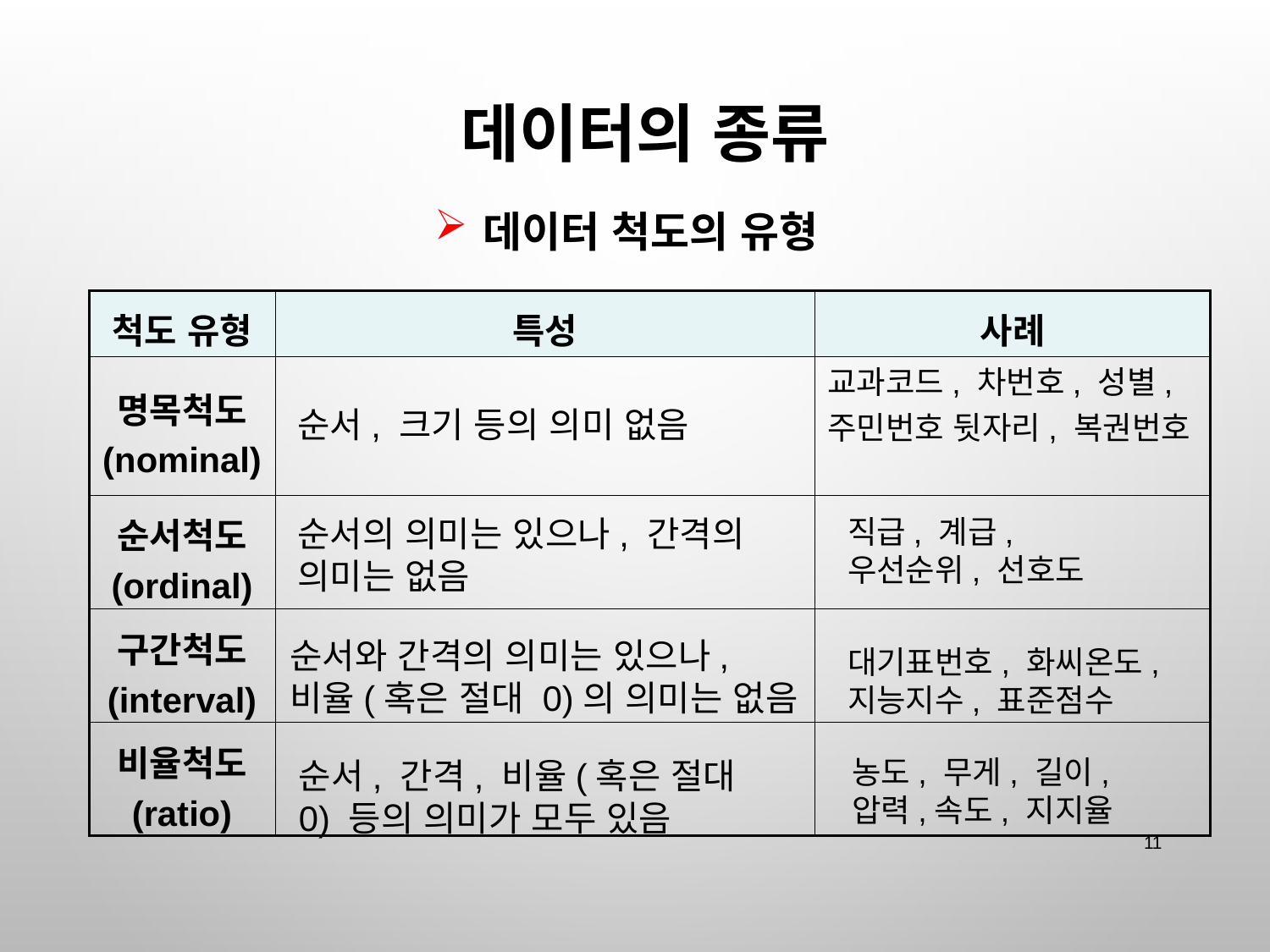

# 데이터의 종류
데이터 척도의 유형
| 척도 유형 | 특성 | 사례 |
| --- | --- | --- |
| 명목척도 (nominal) |  |  |
| 순서척도 (ordinal) |  |  |
| 구간척도 (interval) |  |  |
| 비율척도 (ratio) |  |  |
교과코드, 차번호, 성별,
주민번호 뒷자리, 복권번호
순서, 크기 등의 의미 없음
순서의 의미는 있으나, 간격의 의미는 없음
직급, 계급, 우선순위, 선호도
순서와 간격의 의미는 있으나, 비율(혹은 절대 0)의 의미는 없음
대기표번호, 화씨온도, 지능지수, 표준점수
농도, 무게, 길이, 압력,속도, 지지율
순서, 간격, 비율(혹은 절대 0) 등의 의미가 모두 있음
11